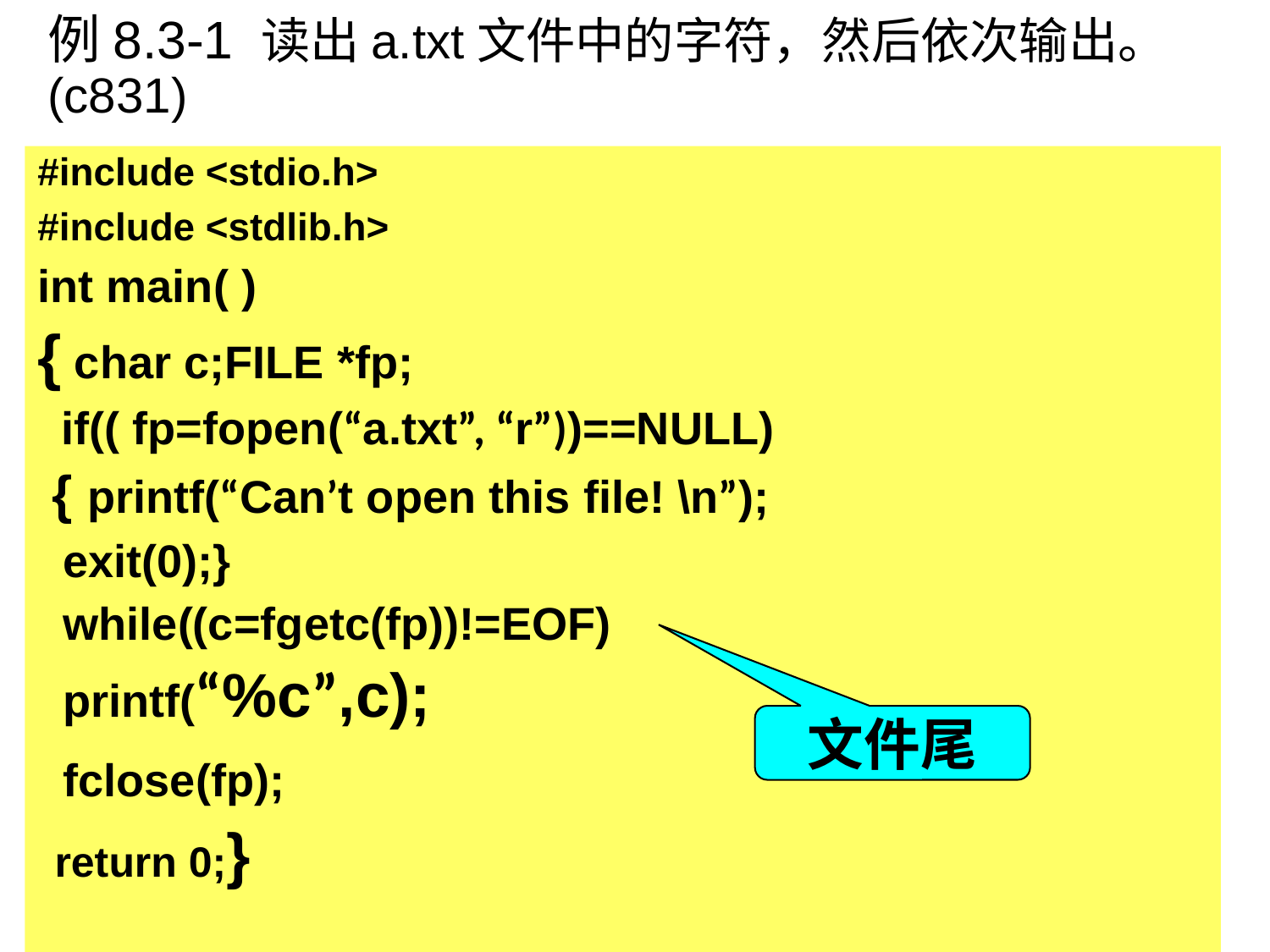

# 例8.3-1 读出a.txt文件中的字符，然后依次输出。(c831)
#include <stdio.h>
#include <stdlib.h>
int main( )
{ char c;FILE *fp;
	if(( fp=fopen(“a.txt”, “r”))==NULL)
 { printf(“Can’t open this file! \n”);
  exit(0);}
  while((c=fgetc(fp))!=EOF)
  printf(“%c”,c);
  fclose(fp);
 return 0;}
文件尾